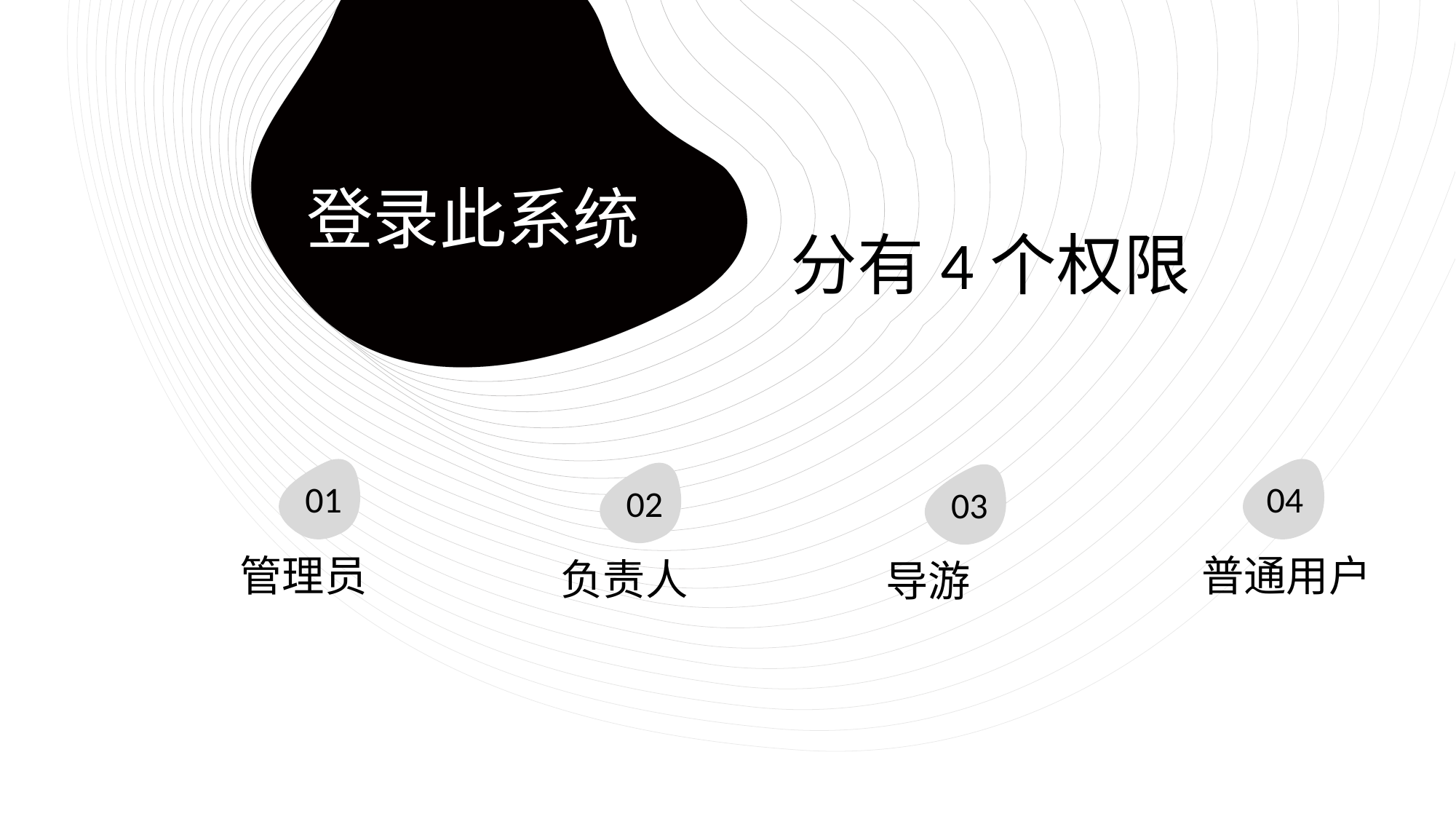

登录此系统
分有4个权限

01

04

02

03
普通用户
管理员
负责人
导游